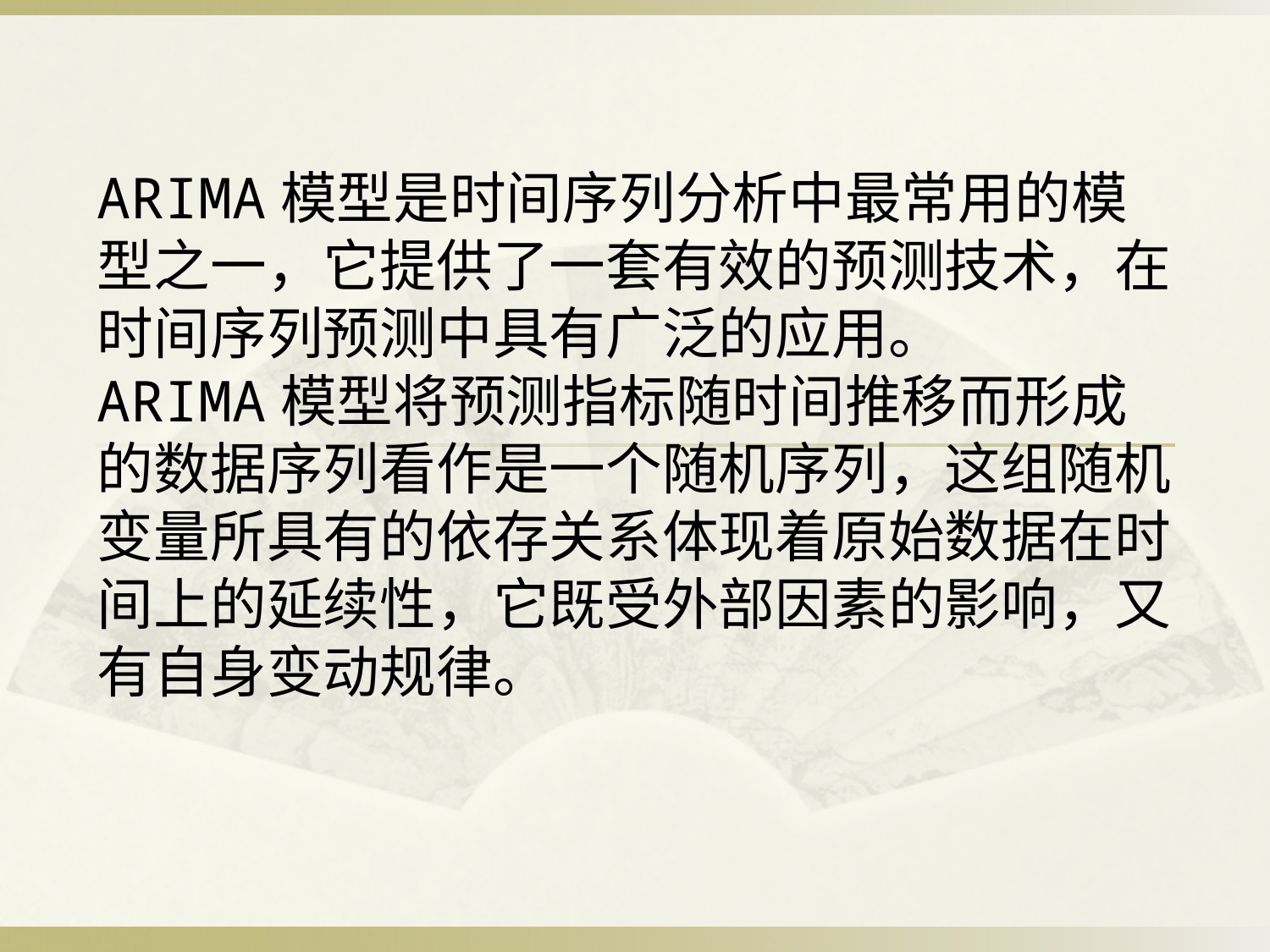

ARIMA模型是时间序列分析中最常用的模型之一，它提供了一套有效的预测技术，在时间序列预测中具有广泛的应用。
ARIMA模型将预测指标随时间推移而形成的数据序列看作是一个随机序列，这组随机变量所具有的依存关系体现着原始数据在时间上的延续性，它既受外部因素的影响，又有自身变动规律。